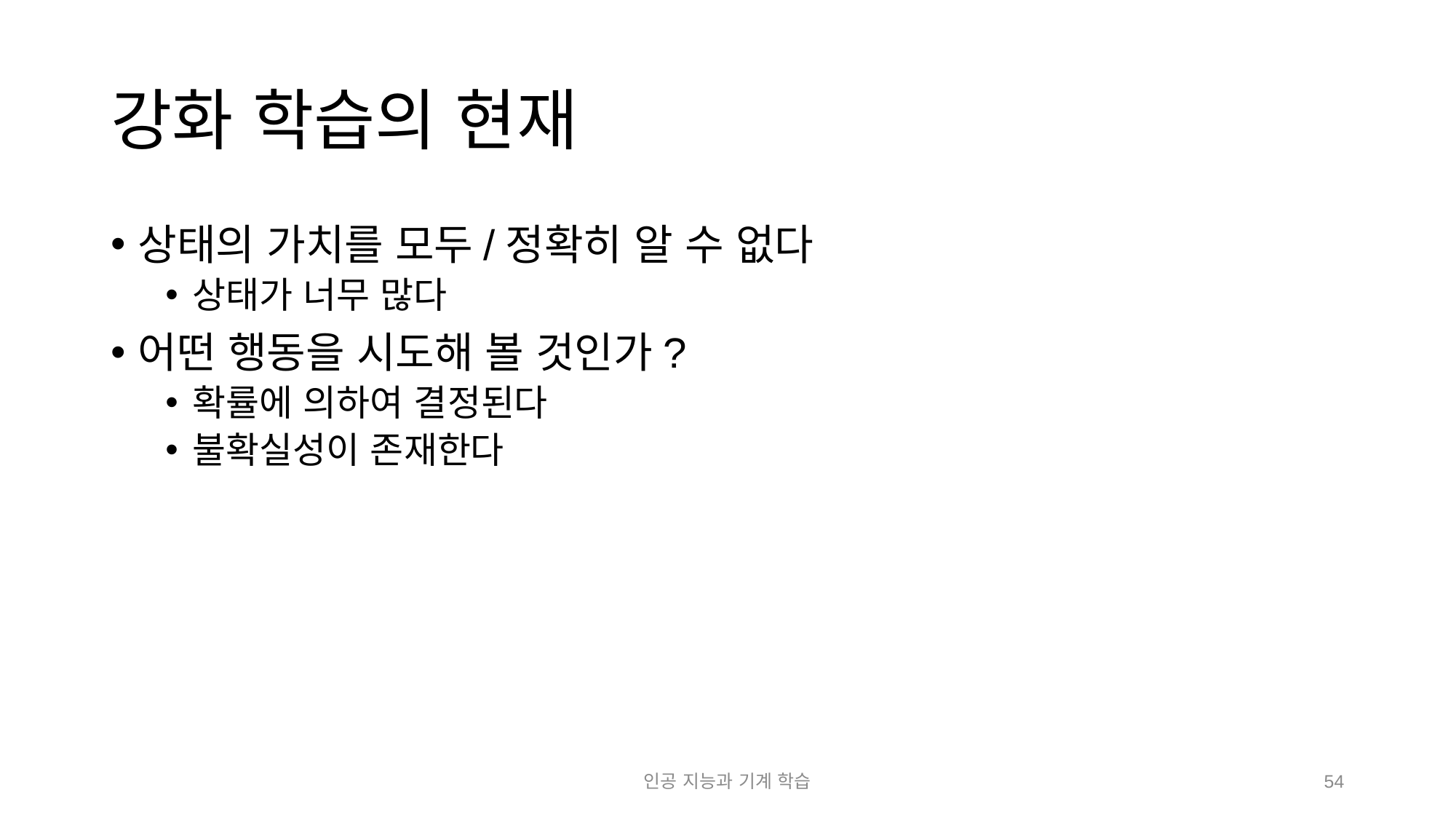

# 강화 학습의 현재
상태의 가치를 모두/정확히 알 수 없다
상태가 너무 많다
어떤 행동을 시도해 볼 것인가?
확률에 의하여 결정된다
불확실성이 존재한다
인공 지능과 기계 학습
54